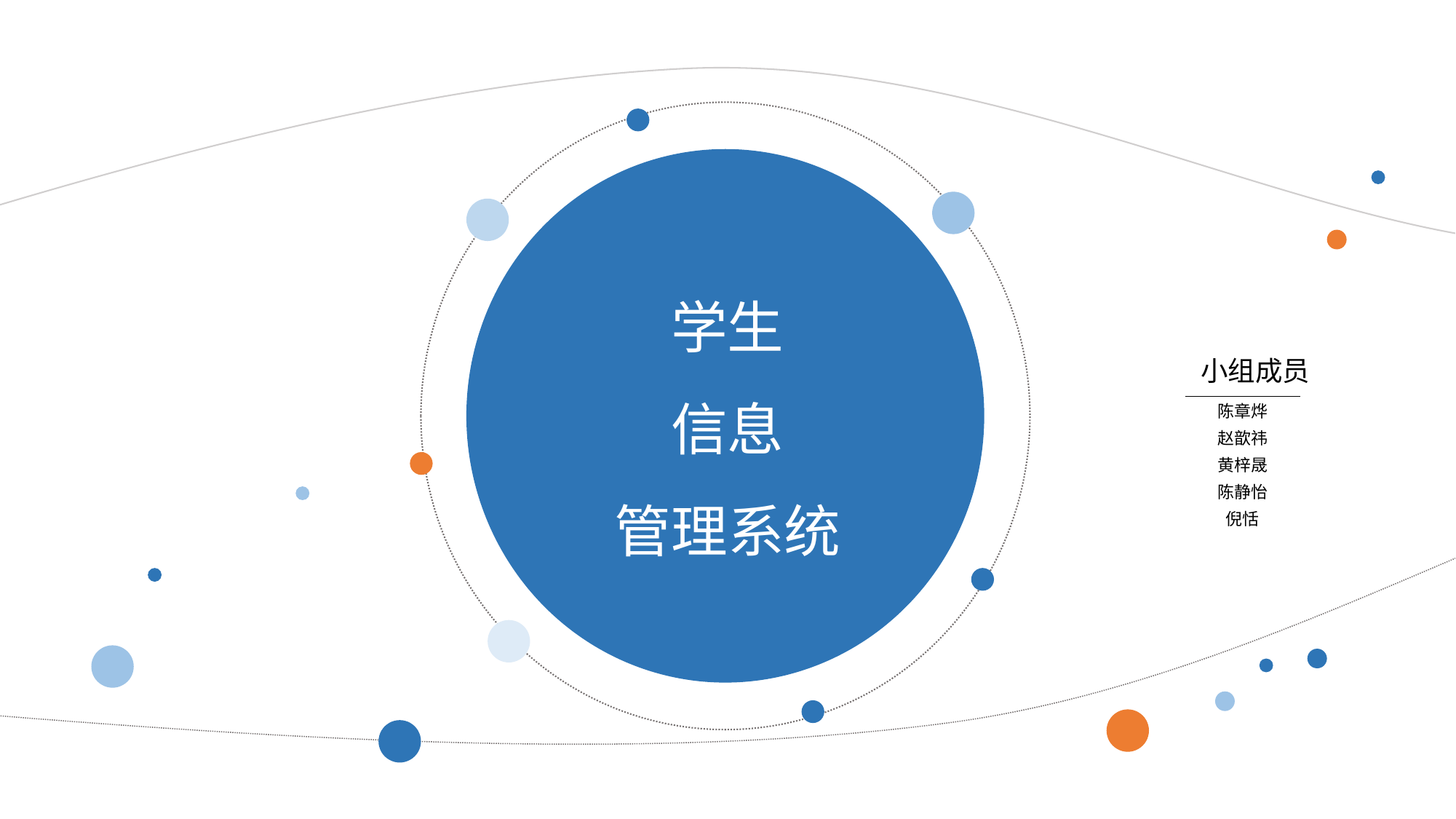

学生
信息
管理系统
小组成员
| 陈章烨 |
| --- |
| 赵歆祎 |
| 黄梓晟 |
| 陈静怡 |
| 倪恬 |
|  |
|  |
|  |